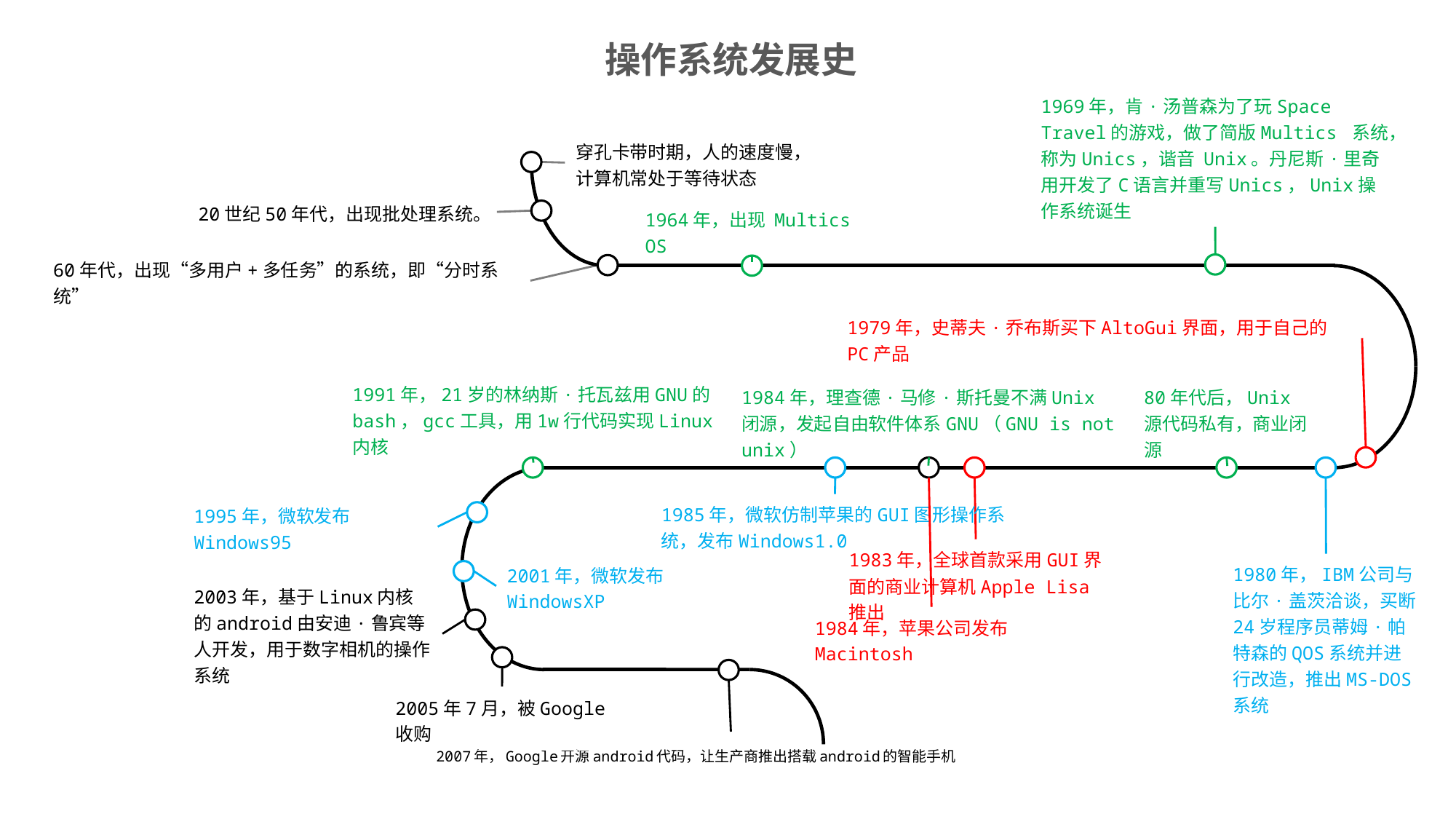

操作系统发展史

1969年，肯·汤普森为了玩Space Travel的游戏，做了简版Multics 系统，称为Unics，谐音 Unix。丹尼斯·里奇用开发了C语言并重写Unics，Unix操作系统诞生
穿孔卡带时期，人的速度慢，计算机常处于等待状态

20世纪50年代，出现批处理系统。
1964年，出现 Multics OS

60年代，出现“多用户+多任务”的系统，即“分时系统”

1979年，史蒂夫·乔布斯买下AltoGui界面，用于自己的PC产品
1991年，21岁的林纳斯·托瓦兹用GNU的bash，gcc工具，用1w行代码实现Linux内核
1984年，理查德·马修·斯托曼不满Unix闭源，发起自由软件体系GNU（GNU is not unix）
80年代后，Unix 源代码私有，商业闭源

1985年，微软仿制苹果的GUI图形操作系统，发布Windows1.0
1995年，微软发布Windows95

1983年，全球首款采用GUI界面的商业计算机Apple Lisa推出
1980年，IBM公司与比尔·盖茨洽谈，买断24岁程序员蒂姆·帕特森的QOS系统并进行改造，推出MS-DOS系统
2001年，微软发布WindowsXP

2003年，基于Linux内核的android由安迪·鲁宾等人开发，用于数字相机的操作系统
1984年，苹果公司发布 Macintosh

2005年7月，被Google收购
2007年，Google开源android代码，让生产商推出搭载android的智能手机